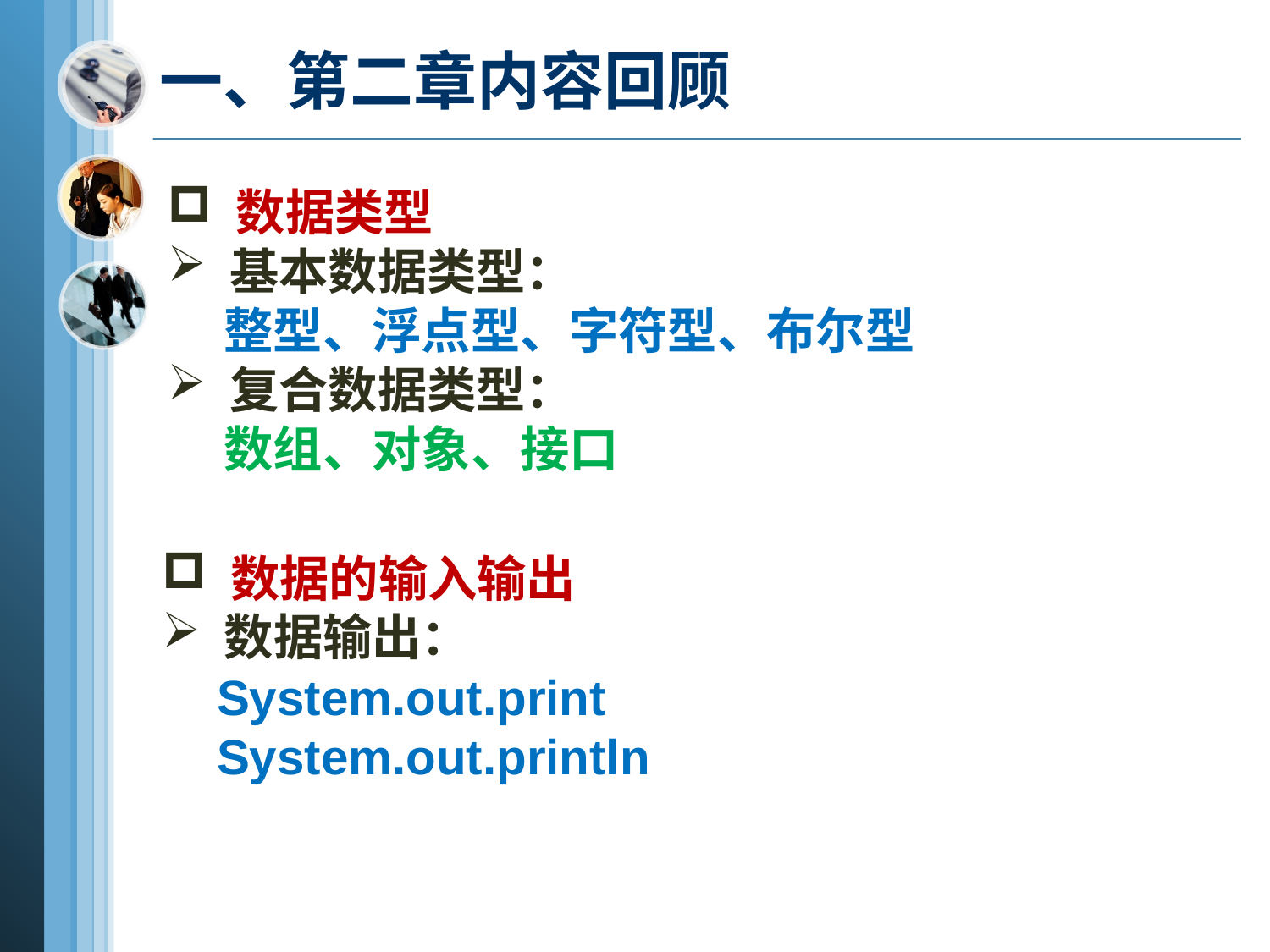

# 一、第二章内容回顾
 数据类型
 基本数据类型：
    整型、浮点型、字符型、布尔型
 复合数据类型：
    数组、对象、接口
 数据的输入输出
 数据输出：
    System.out.print
    System.out.println